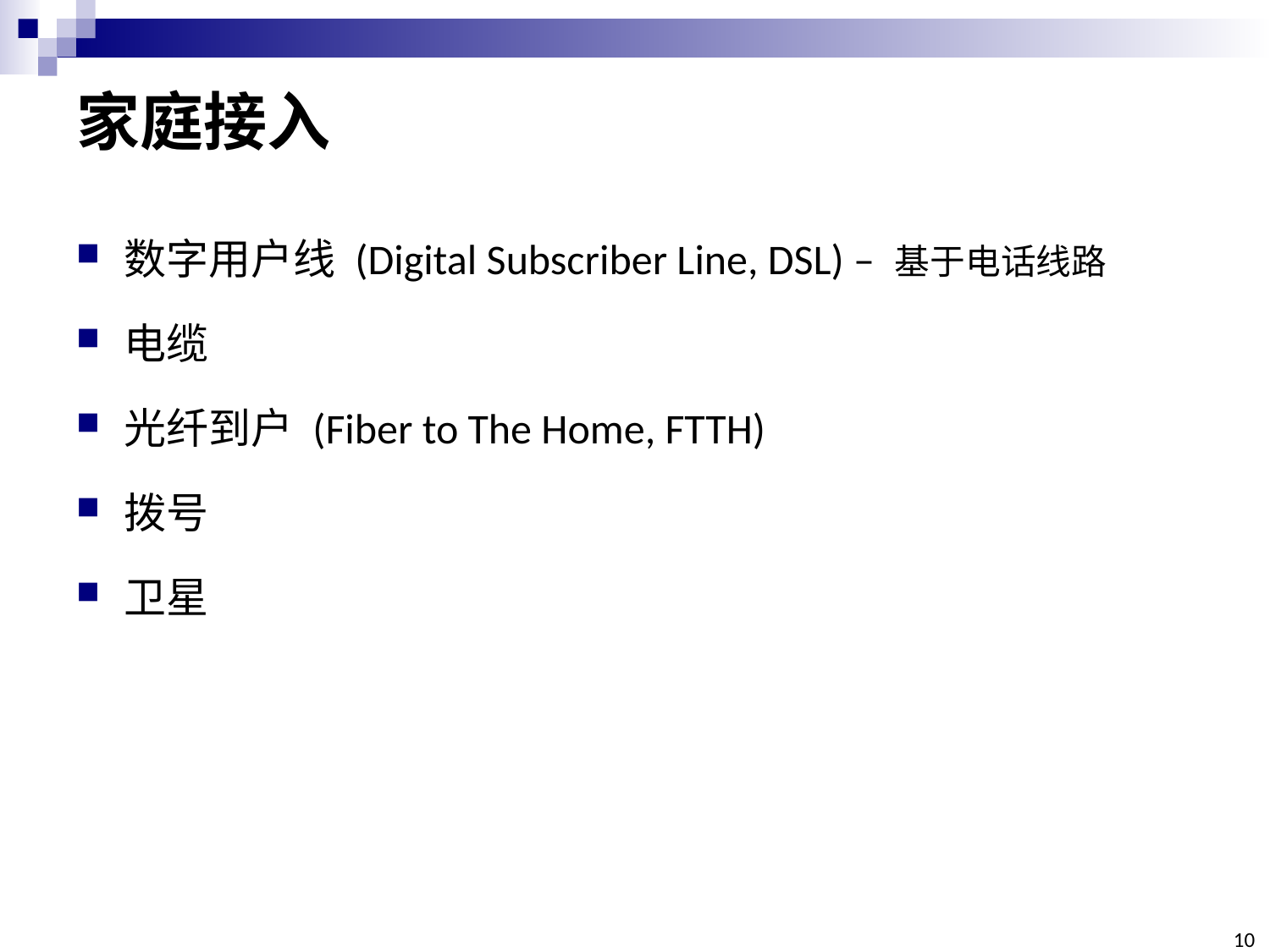

# 家庭接入
数字用户线 (Digital Subscriber Line, DSL) – 基于电话线路
电缆
光纤到户 (Fiber to The Home, FTTH)
拨号
卫星
10